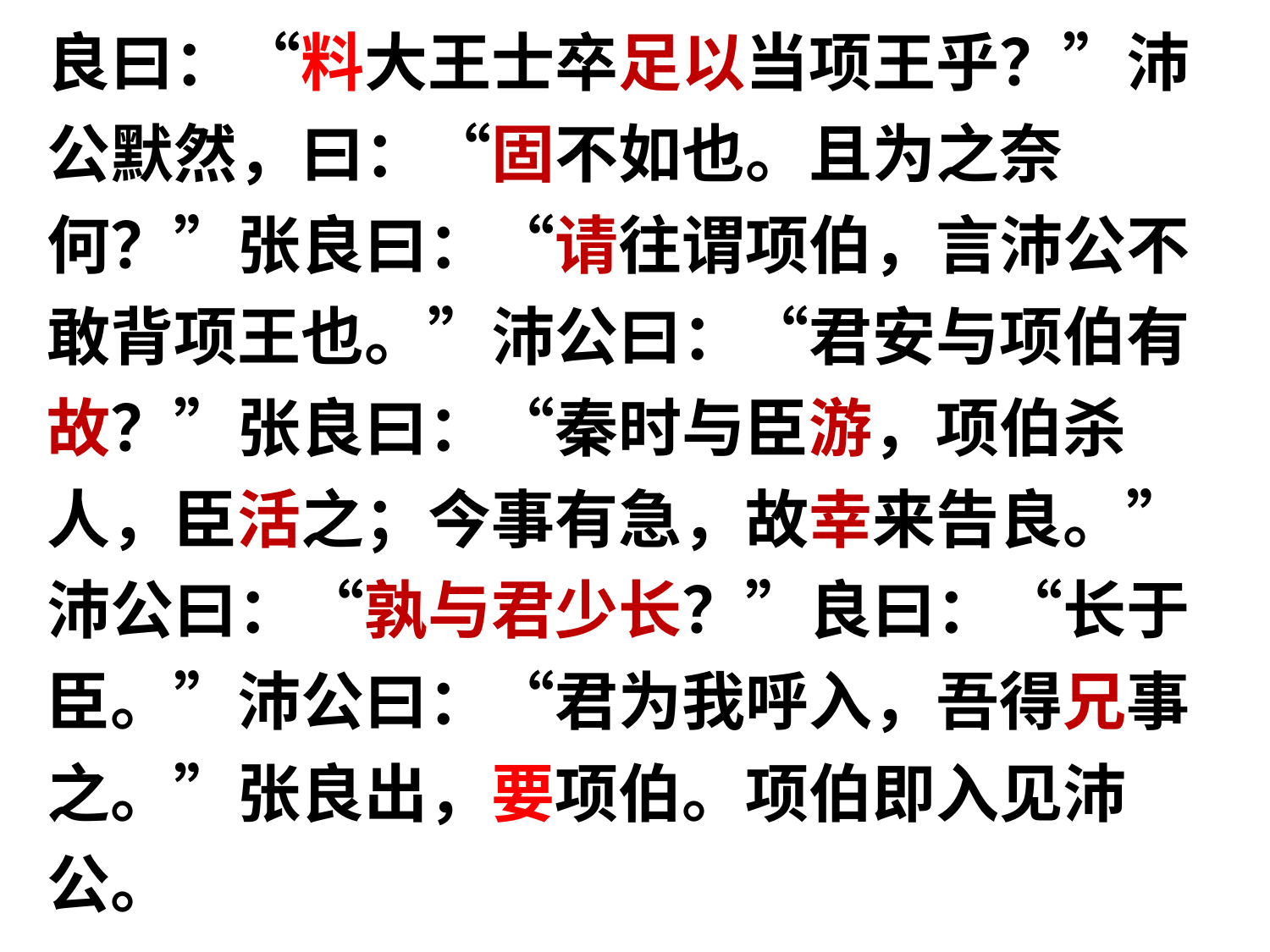

良曰：“料大王士卒足以当项王乎？”沛公默然，曰：“固不如也。且为之奈何？”张良曰：“请往谓项伯，言沛公不敢背项王也。”沛公曰：“君安与项伯有故？”张良曰：“秦时与臣游，项伯杀人，臣活之；今事有急，故幸来告良。”沛公曰：“孰与君少长？”良曰：“长于臣。”沛公曰：“君为我呼入，吾得兄事之。”张良出，要项伯。项伯即入见沛公。